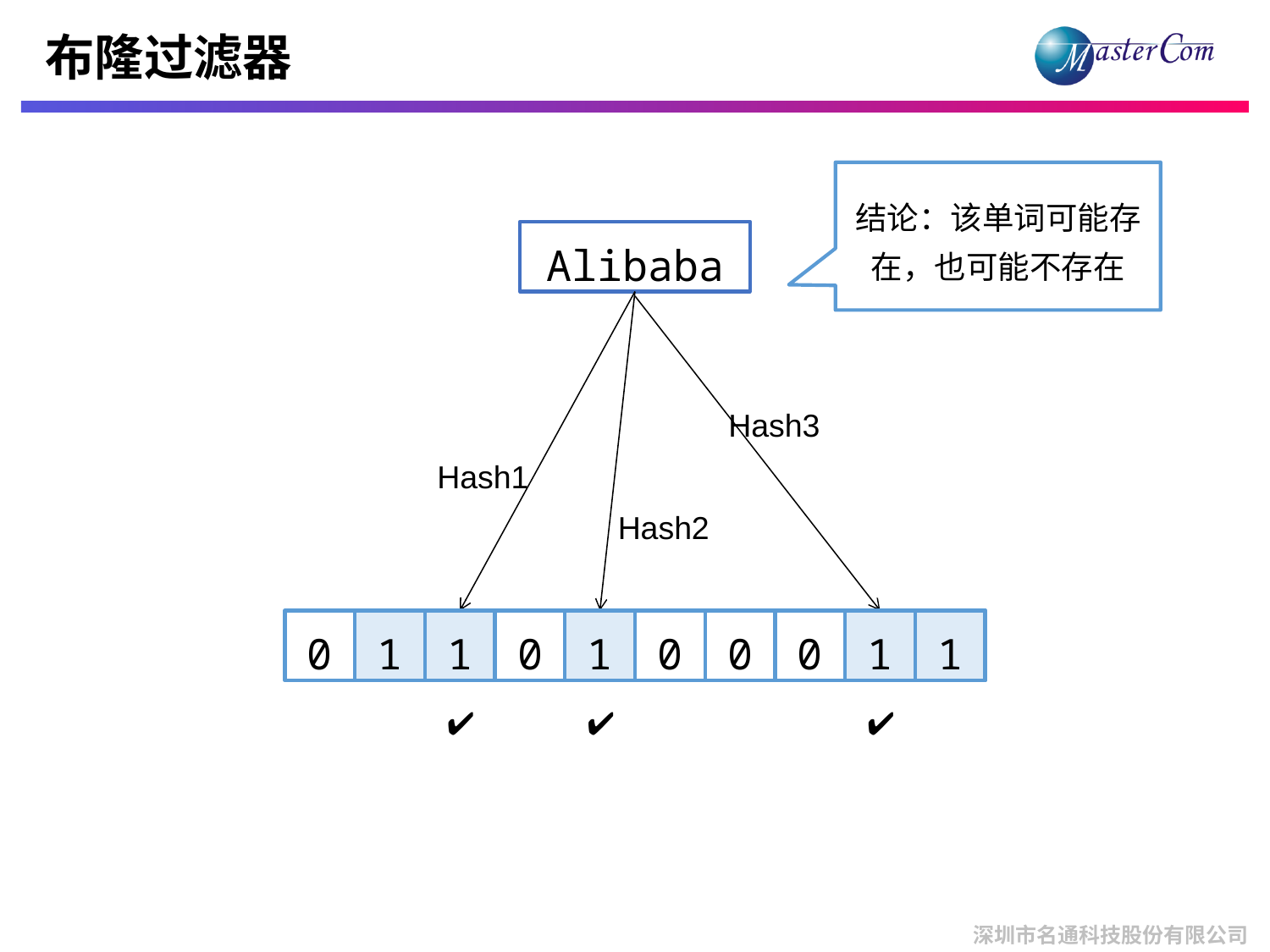

# 布隆过滤器
结论：该单词可能存在，也可能不存在
Alibaba
Hash3
Hash1
Hash2
0
0
0
0
0
0
0
0
0
0
1
1
1
1
1
✔
✔
✔